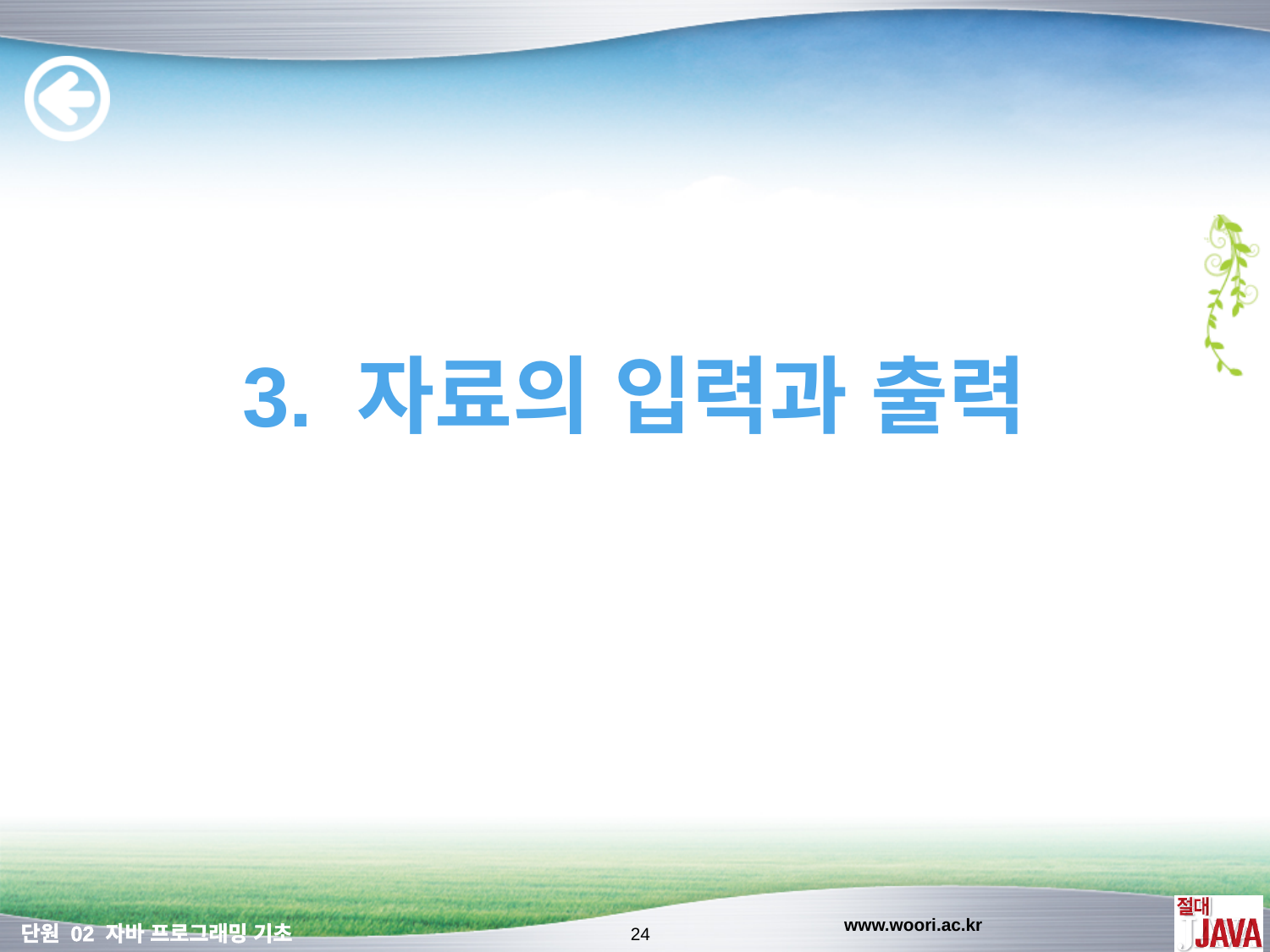

#

3. 자료의 입력과 출력
www.woori.ac.kr
24